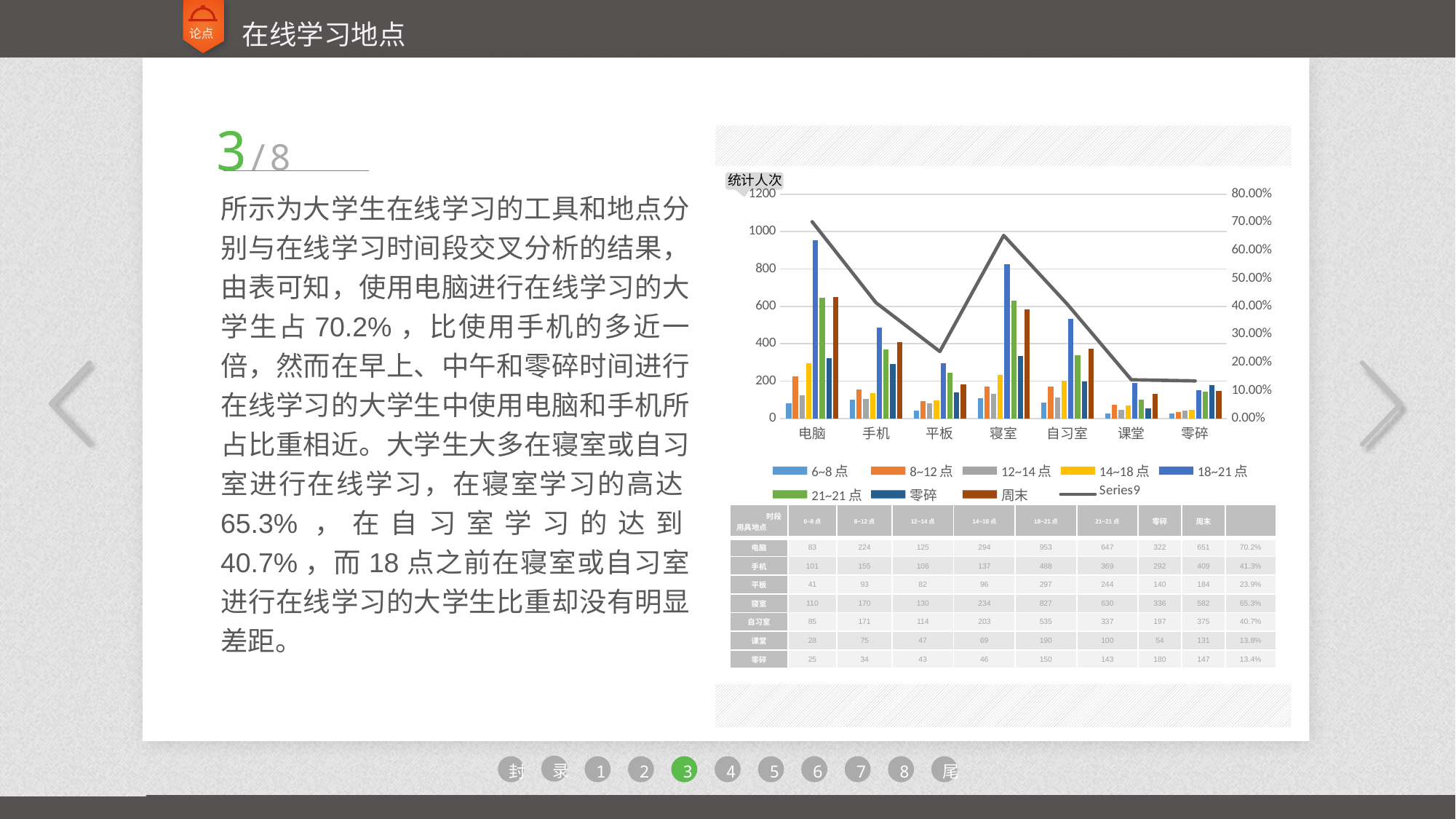

论点
在线学习地点

3/8
女
统计人次
统计人次

### Chart

| Category | 6~8点 | 8~12点 | 12~14点 | 14~18点 | 18~21点 | 21~21点 | 零碎 | 周末 |  |
|---|---|---|---|---|---|---|---|---|---|
| 电脑 | 83.0 | 224.0 | 125.0 | 294.0 | 953.0 | 647.0 | 322.0 | 651.0 | 0.702 |
| 手机 | 101.0 | 155.0 | 106.0 | 137.0 | 488.0 | 369.0 | 292.0 | 409.0 | 0.413 |
| 平板 | 41.0 | 93.0 | 82.0 | 96.0 | 297.0 | 244.0 | 140.0 | 184.0 | 0.239 |
| 寝室 | 110.0 | 170.0 | 130.0 | 234.0 | 827.0 | 630.0 | 336.0 | 582.0 | 0.653 |
| 自习室 | 85.0 | 171.0 | 114.0 | 203.0 | 535.0 | 337.0 | 197.0 | 375.0 | 0.407 |
| 课堂 | 28.0 | 75.0 | 47.0 | 69.0 | 190.0 | 100.0 | 54.0 | 131.0 | 0.138 |
| 零碎 | 25.0 | 34.0 | 43.0 | 46.0 | 150.0 | 143.0 | 180.0 | 147.0 | 0.134 |
所示为大学生在线学习的工具和地点分别与在线学习时间段交叉分析的结果，由表可知，使用电脑进行在线学习的大学生占70.2%，比使用手机的多近一倍，然而在早上、中午和零碎时间进行在线学习的大学生中使用电脑和手机所占比重相近。大学生大多在寝室或自习室进行在线学习，在寝室学习的高达65.3%，在自习室学习的达到40.7%，而18点之前在寝室或自习室进行在线学习的大学生比重却没有明显差距。
| 时段 用具地点 | 6~8点 | 8~12点 | 12~14点 | 14~18点 | 18~21点 | 21~21点 | 零碎 | 周末 |  |
| --- | --- | --- | --- | --- | --- | --- | --- | --- | --- |
| 电脑 | 83 | 224 | 125 | 294 | 953 | 647 | 322 | 651 | 70.2% |
| 手机 | 101 | 155 | 106 | 137 | 488 | 369 | 292 | 409 | 41.3% |
| 平板 | 41 | 93 | 82 | 96 | 297 | 244 | 140 | 184 | 23.9% |
| 寝室 | 110 | 170 | 130 | 234 | 827 | 630 | 336 | 582 | 65.3% |
| 自习室 | 85 | 171 | 114 | 203 | 535 | 337 | 197 | 375 | 40.7% |
| 课堂 | 28 | 75 | 47 | 69 | 190 | 100 | 54 | 131 | 13.8% |
| 零碎 | 25 | 34 | 43 | 46 | 150 | 143 | 180 | 147 | 13.4% |
录
封
1
2
3
4
5
6
7
8
尾